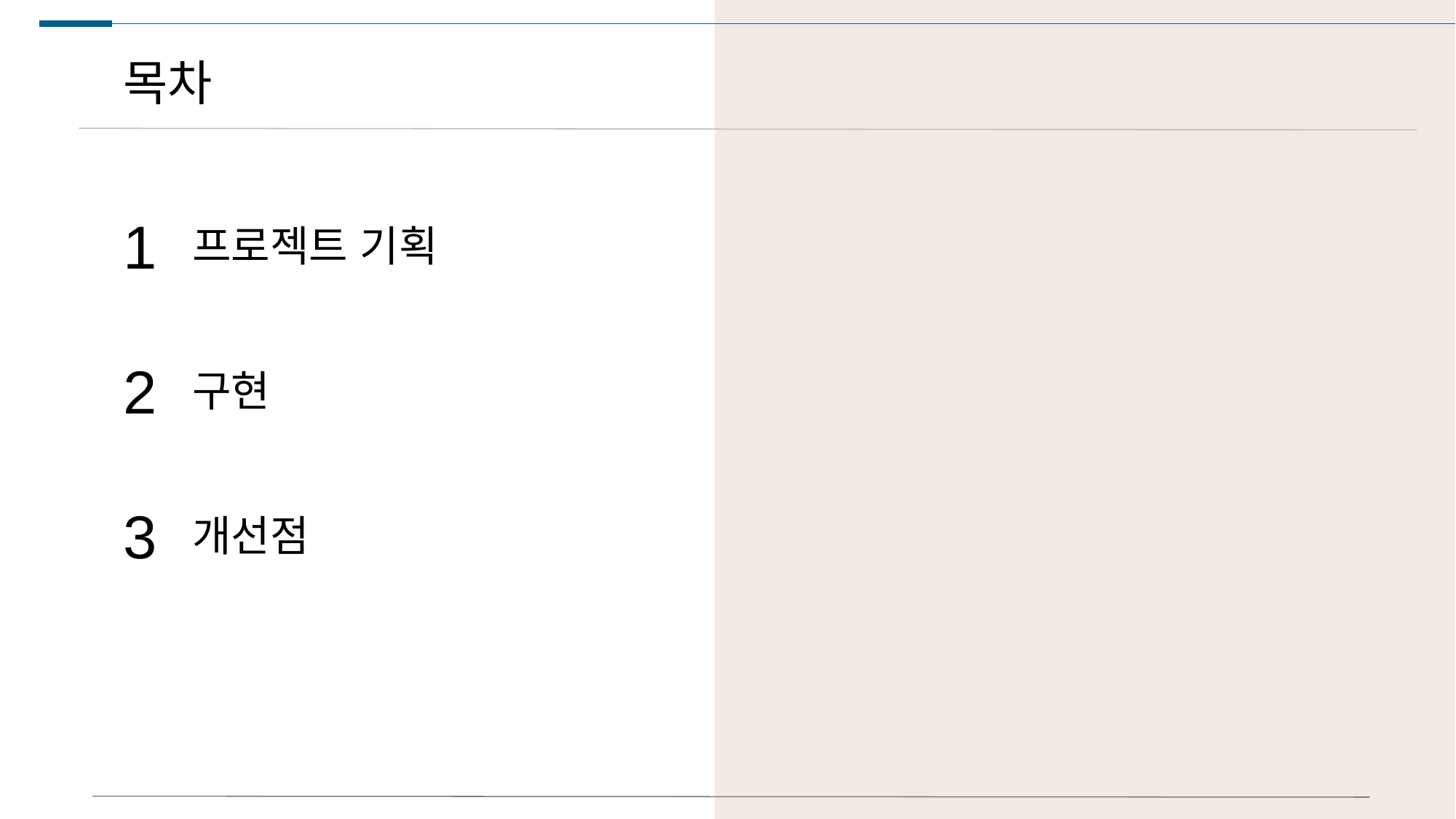

목차
1
프로젝트 기획
2
구현
3
개선점